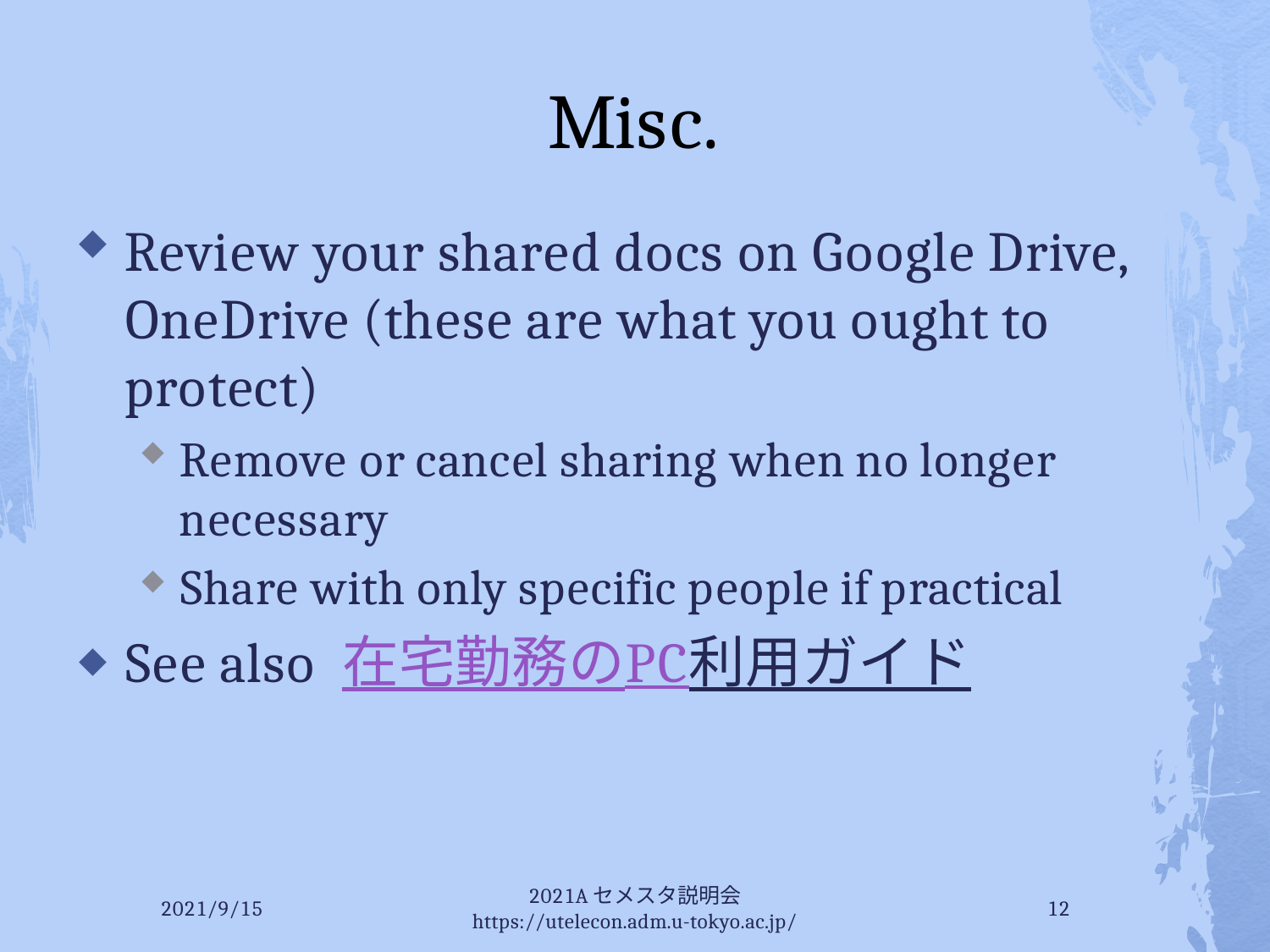

# Misc.
Review your shared docs on Google Drive, OneDrive (these are what you ought to protect)
Remove or cancel sharing when no longer necessary
Share with only specific people if practical
See also 在宅勤務のPC利用ガイド
2021/9/15
2021Aセメスタ説明会 https://utelecon.adm.u-tokyo.ac.jp/
12